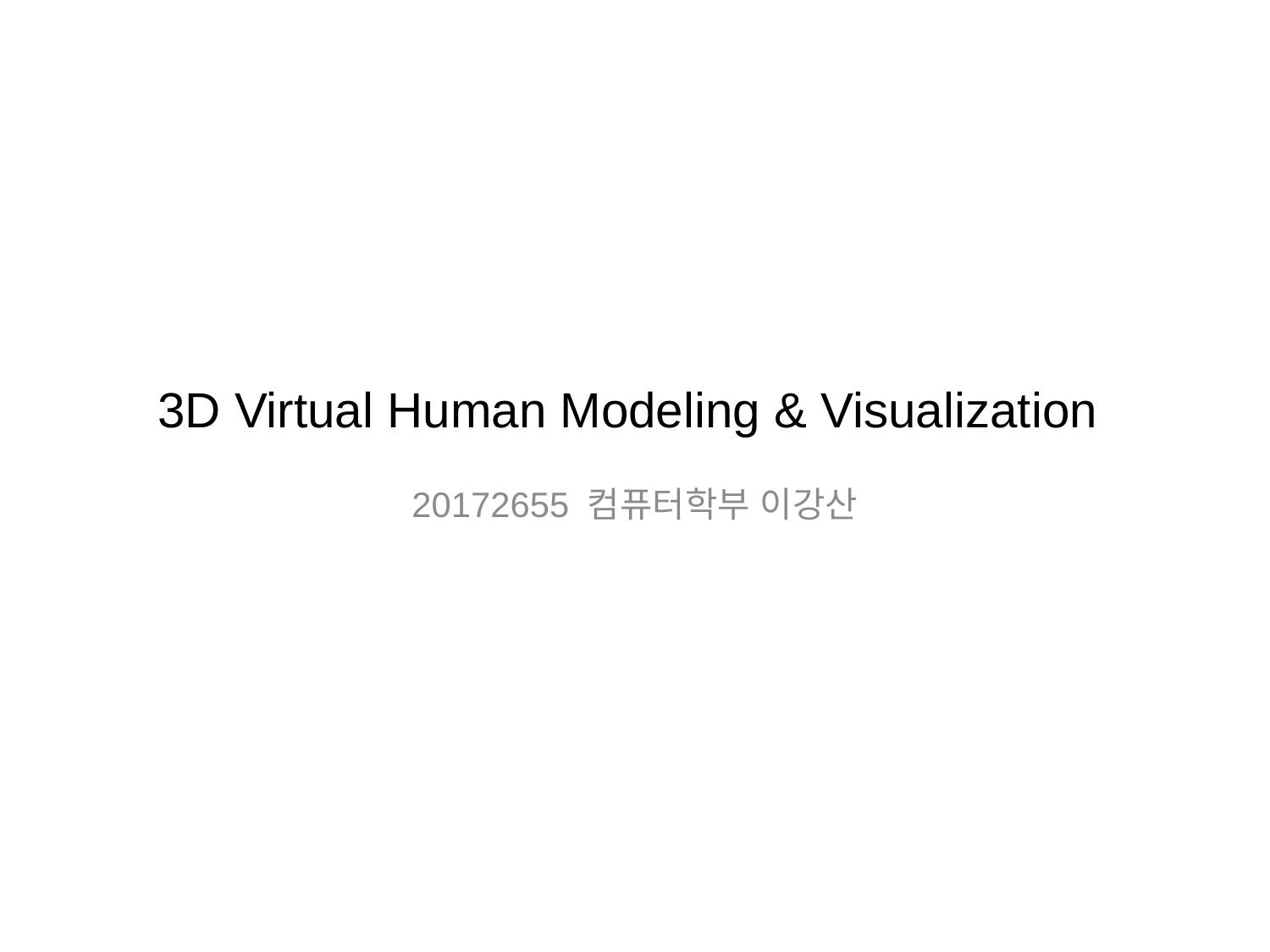

# 3D Virtual Human Modeling & Visualization
20172655 컴퓨터학부 이강산